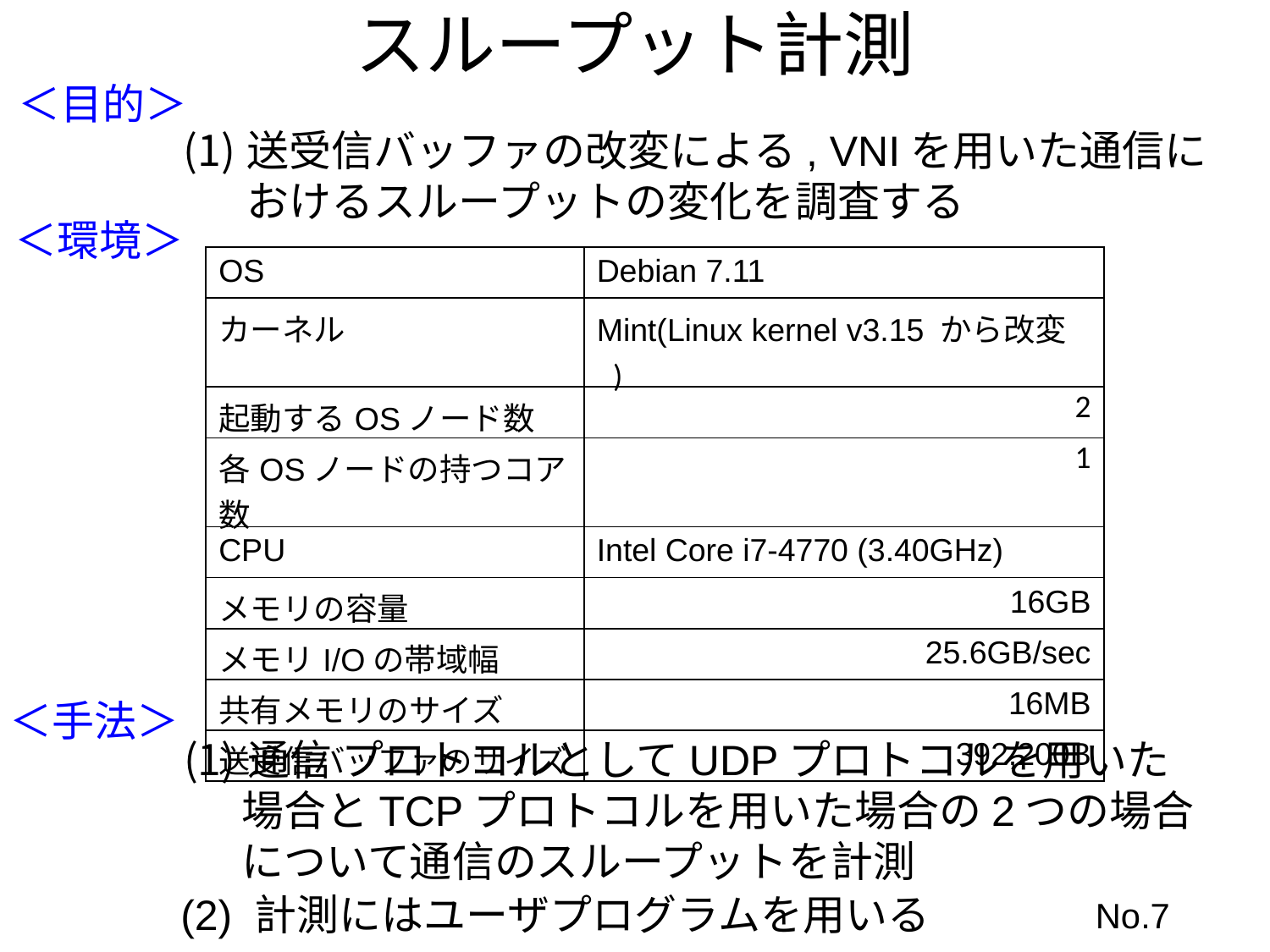

スループット計測
＜目的＞
送受信バッファの改変による, VNIを用いた通信におけるスループットの変化を調査する
＜環境＞
| OS | Debian 7.11 |
| --- | --- |
| カーネル | Mint(Linux kernel v3.15 から改変 ) |
| 起動するOSノード数 | 2 |
| 各OSノードの持つコア数 | 1 |
| CPU | Intel Core i7-4770 (3.40GHz) |
| メモリの容量 | 16GB |
| メモリI/Oの帯域幅 | 25.6GB/sec |
| 共有メモリのサイズ | 16MB |
| 送受信バッファのサイズ | 392,200B |
＜手法＞
通信 プロトコルとしてUDPプロトコルを用いた
     場合とTCPプロトコルを用いた場合の2つの場合
     について通信のスループットを計測
(2) 計測にはユーザプログラムを用いる
No.7